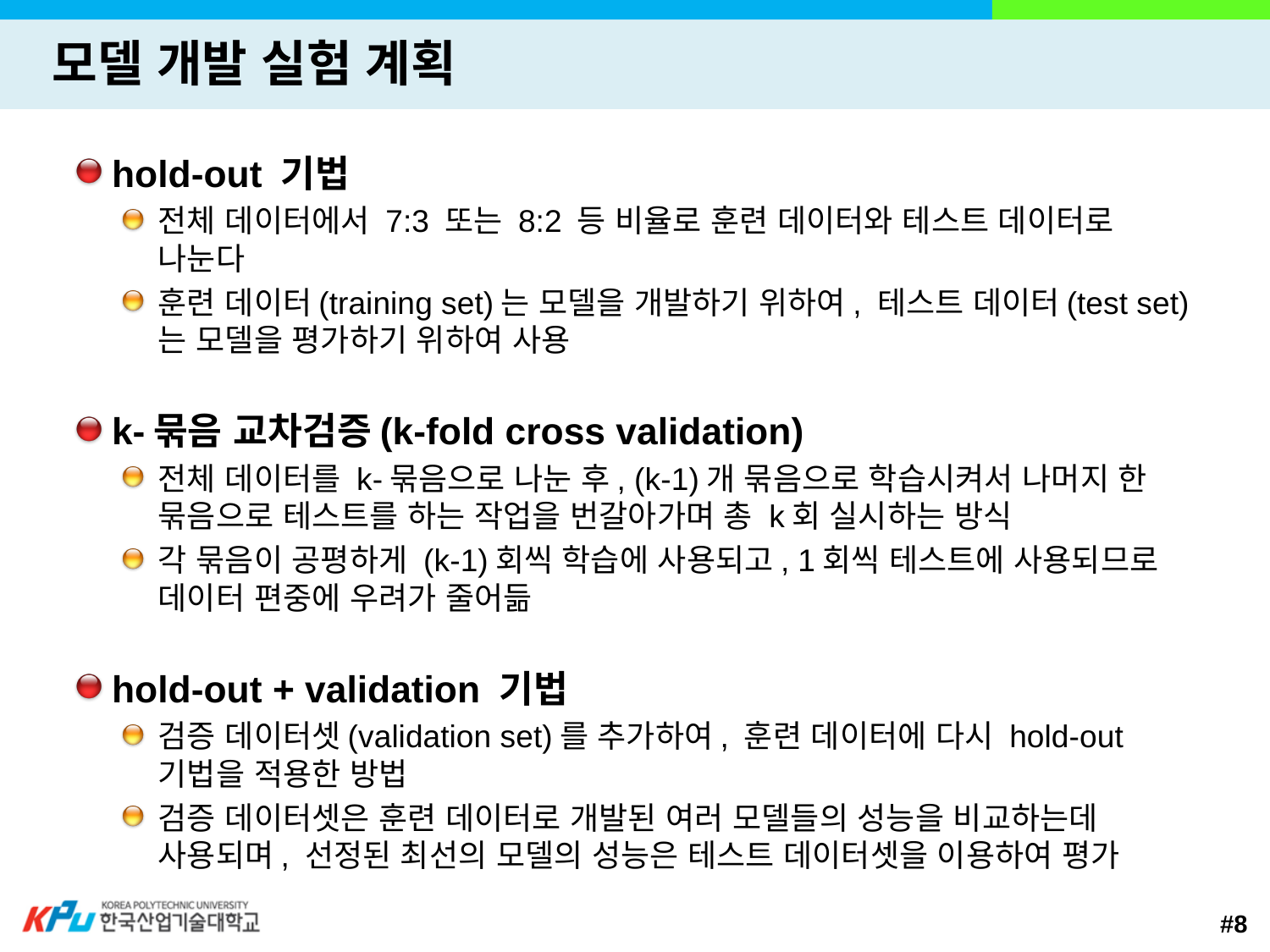

# 모델 개발 실험 계획
hold-out 기법
전체 데이터에서 7:3 또는 8:2 등 비율로 훈련 데이터와 테스트 데이터로 나눈다
훈련 데이터(training set)는 모델을 개발하기 위하여, 테스트 데이터(test set)는 모델을 평가하기 위하여 사용

k-묶음 교차검증(k-fold cross validation)
전체 데이터를 k-묶음으로 나눈 후, (k-1)개 묶음으로 학습시켜서 나머지 한 묶음으로 테스트를 하는 작업을 번갈아가며 총 k회 실시하는 방식
각 묶음이 공평하게 (k-1)회씩 학습에 사용되고, 1회씩 테스트에 사용되므로 데이터 편중에 우려가 줄어듦

hold-out + validation 기법
검증 데이터셋(validation set)를 추가하여, 훈련 데이터에 다시 hold-out 기법을 적용한 방법
검증 데이터셋은 훈련 데이터로 개발된 여러 모델들의 성능을 비교하는데 사용되며, 선정된 최선의 모델의 성능은 테스트 데이터셋을 이용하여 평가